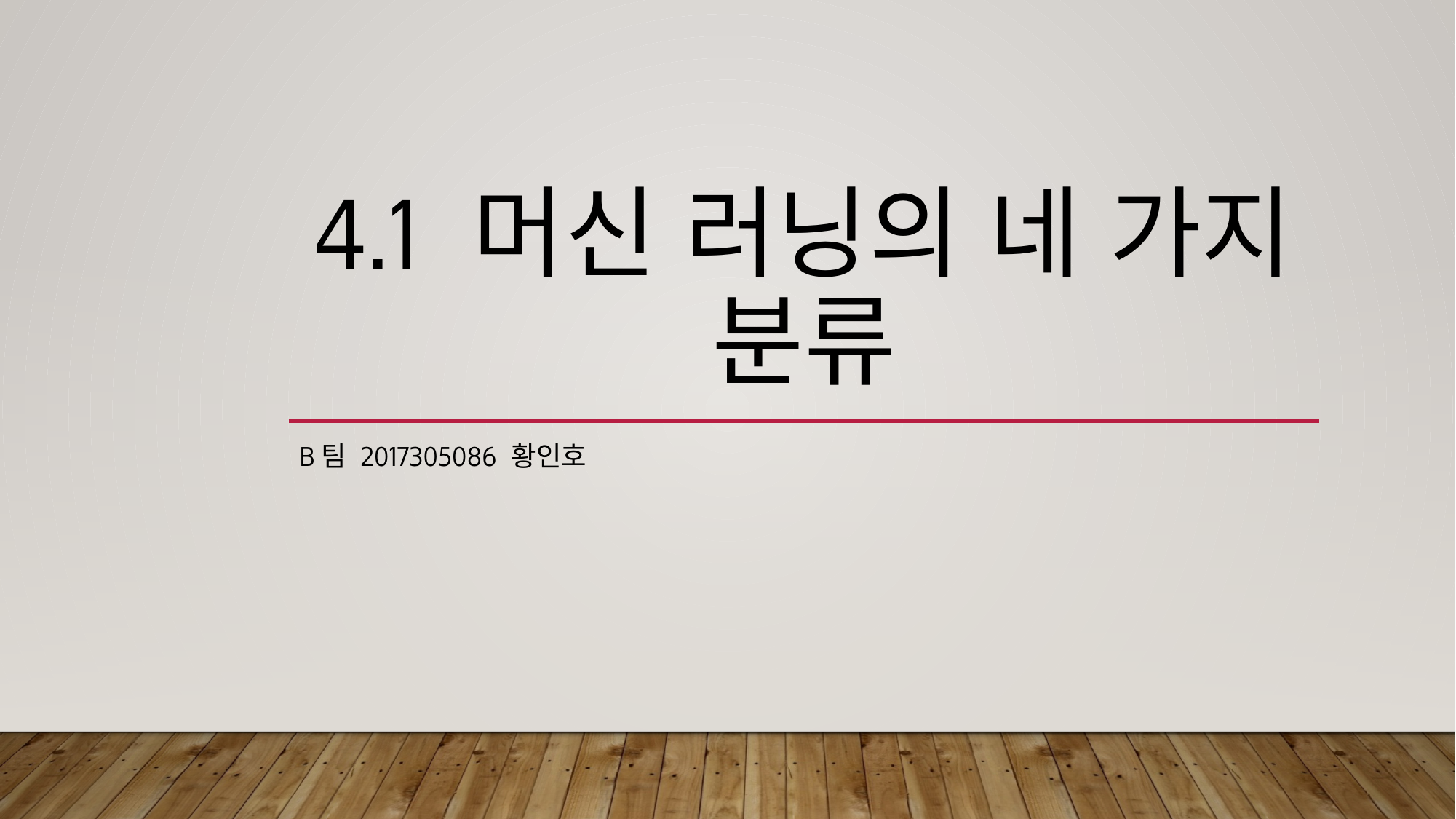

# 4.1 머신 러닝의 네 가지 분류
B팀 2017305086 황인호